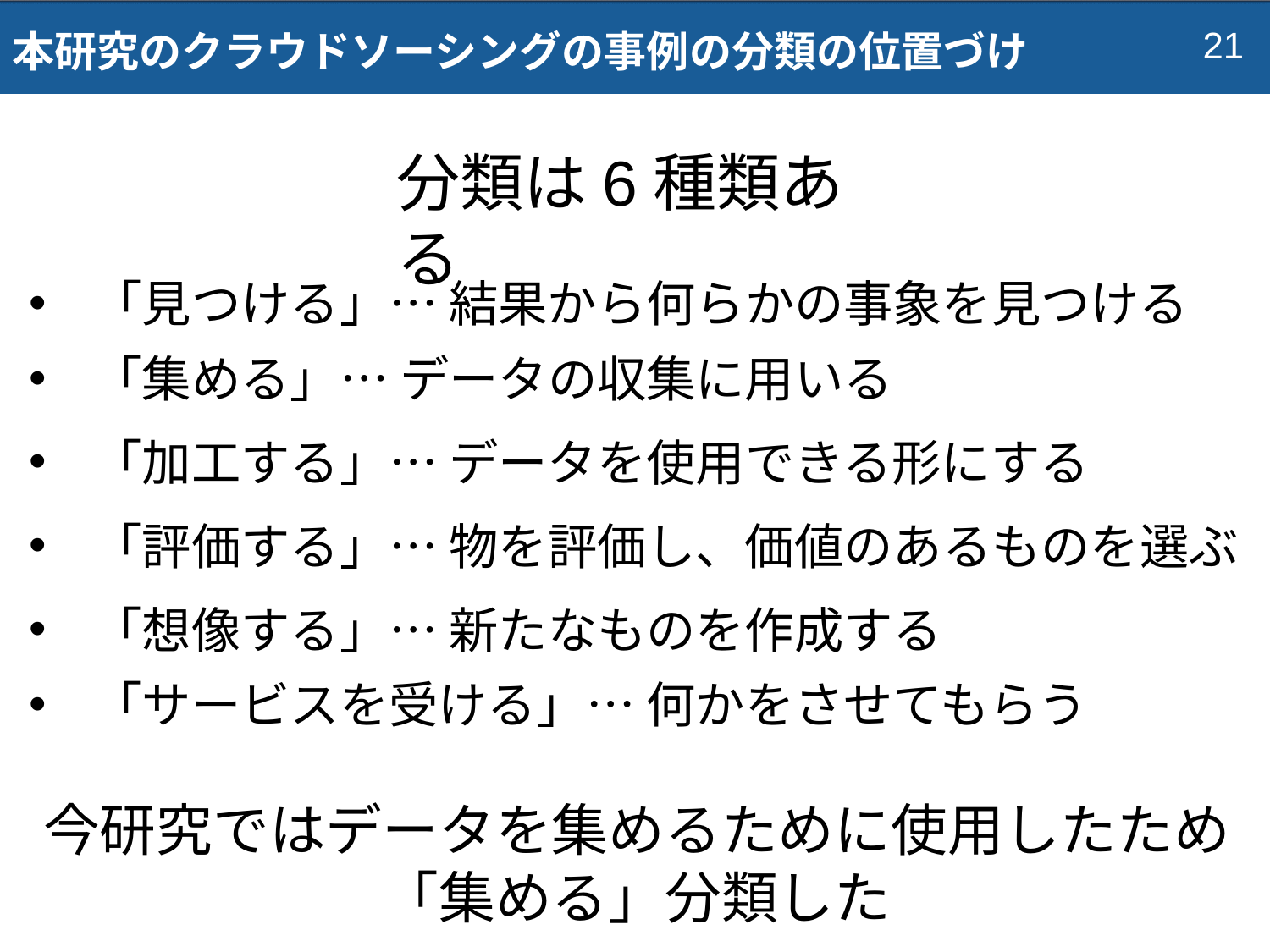

本研究のクラウドソーシングの事例の分類の位置づけ
21
分類は6種類ある
「見つける」… 結果から何らかの事象を見つける
「集める」… データの収集に用いる
「加工する」… データを使用できる形にする
「評価する」… 物を評価し、価値のあるものを選ぶ
「想像する」… 新たなものを作成する
「サービスを受ける」… 何かをさせてもらう
今研究ではデータを集めるために使用したため「集める」分類した